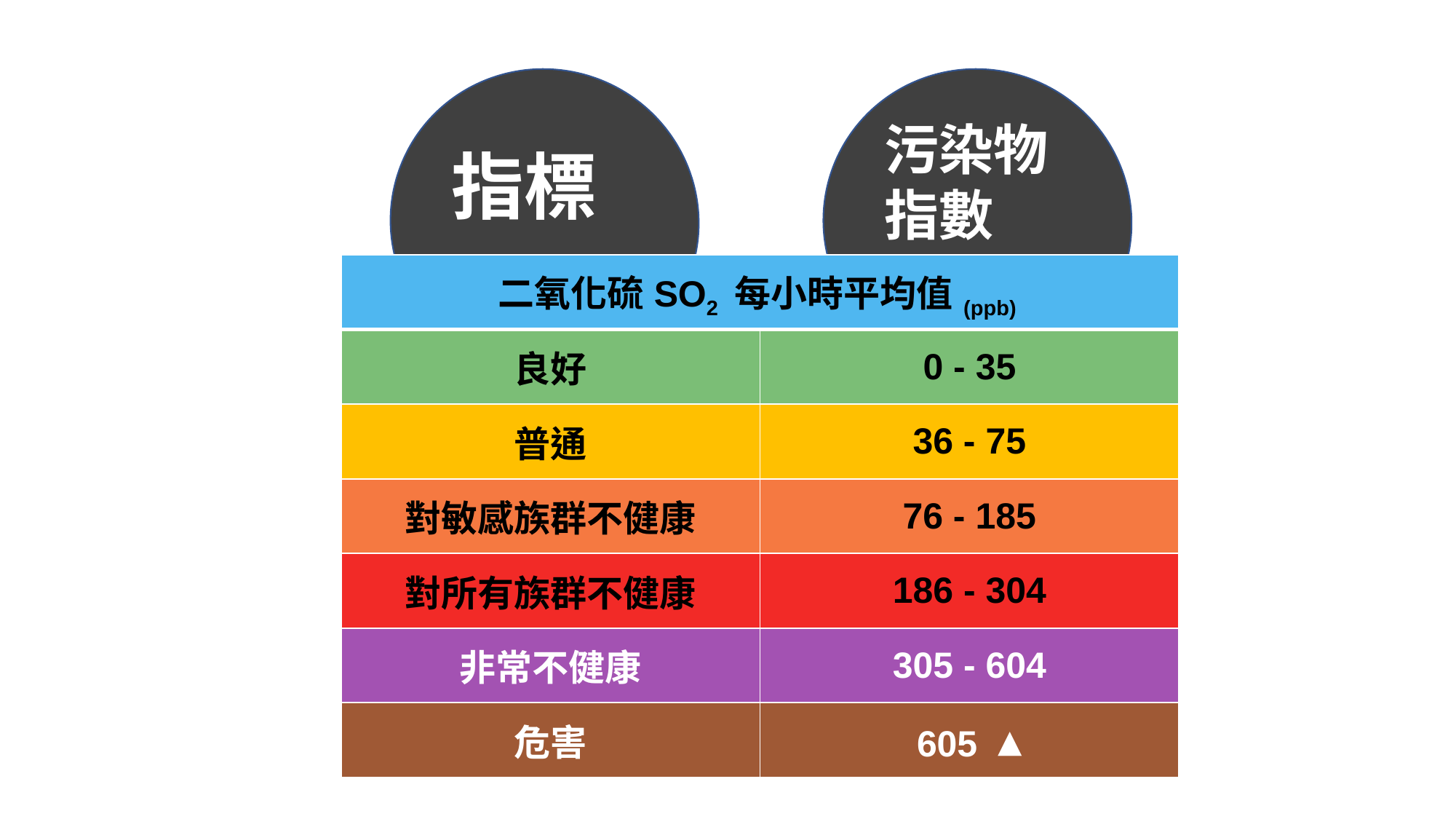

污染物指數

指標
| 二氧化硫SO2 每小時平均值(ppb) |  |
| --- | --- |
| 良好 | 0 - 35 |
| 普通 | 36 - 75 |
| 對敏感族群不健康 | 76 - 185 |
| 對所有族群不健康 | 186 - 304 |
| 非常不健康 | 305 - 604 |
| 危害 | 605 ▴ |